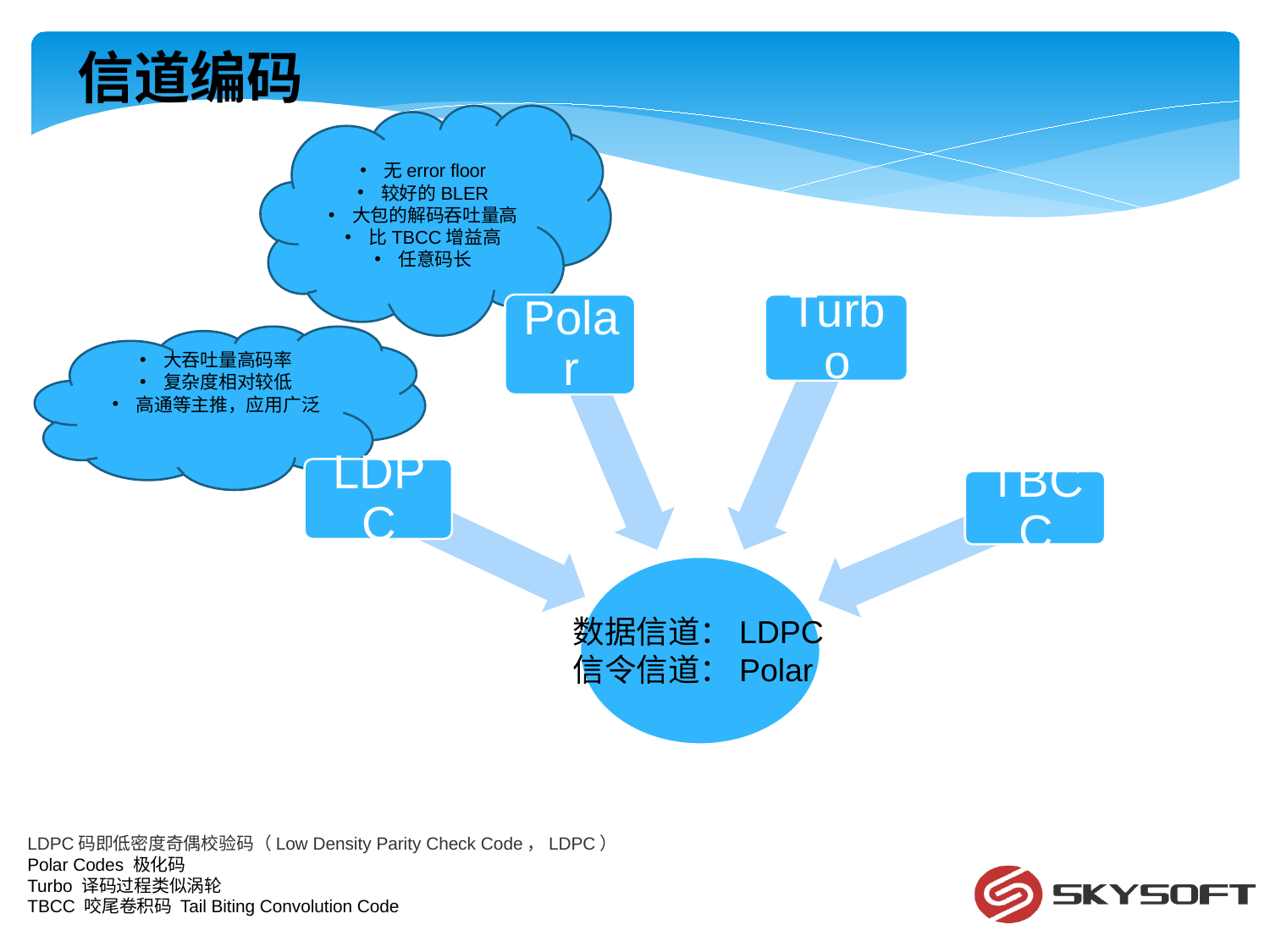

信道编码
无error floor
较好的BLER
大包的解码吞吐量高
比TBCC增益高
任意码长

LDPC
Polar
Turbo
TBCC
数据信道：LDPC
信令信道：Polar
大吞吐量高码率
复杂度相对较低
高通等主推，应用广泛

LDPC码即低密度奇偶校验码（Low Density Parity Check Code，LDPC）
Polar Codes 极化码
Turbo 译码过程类似涡轮
TBCC 咬尾卷积码 Tail Biting Convolution Code